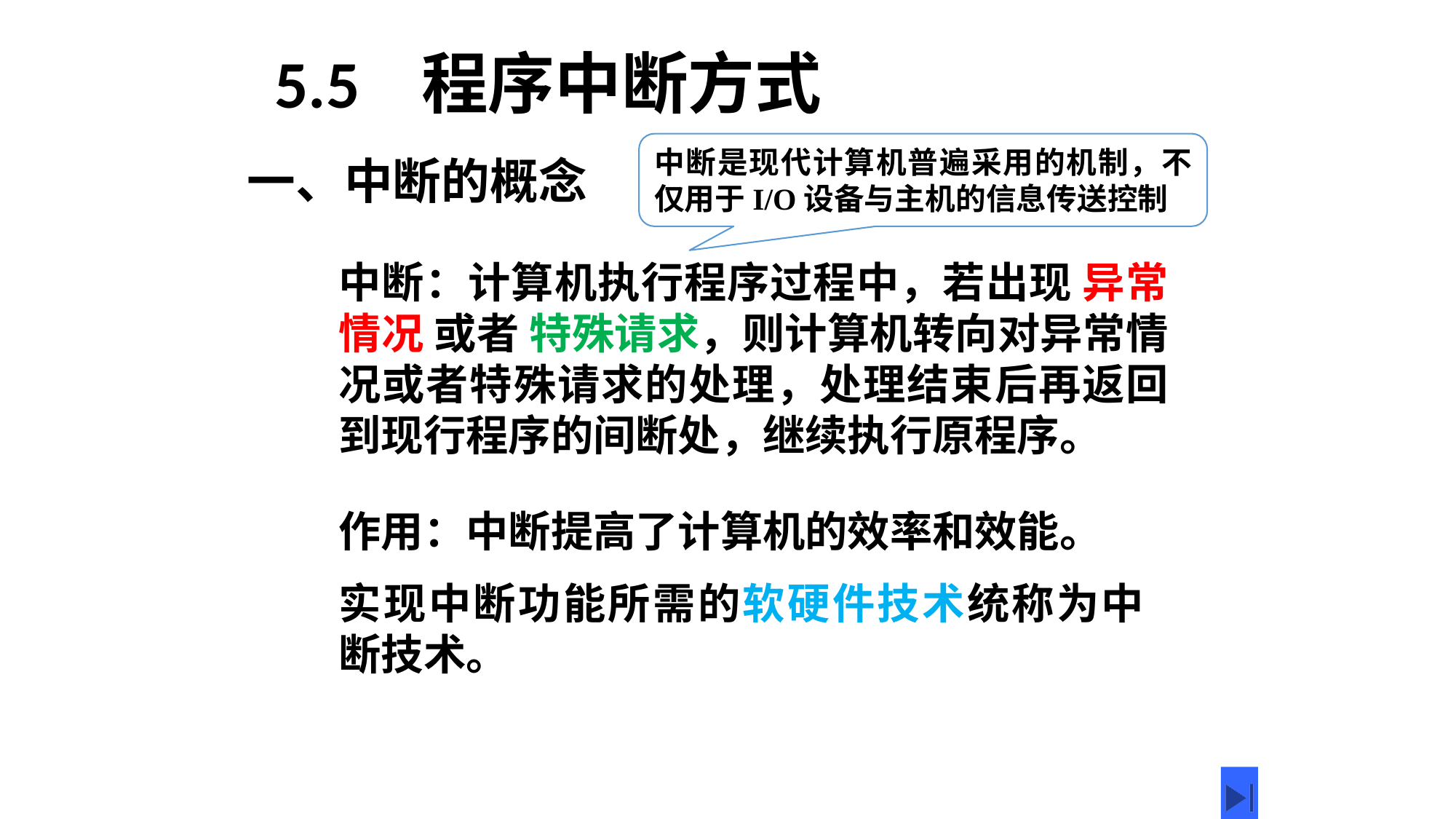

# 5.5   程序中断方式
中断是现代计算机普遍采用的机制，不仅用于I/O设备与主机的信息传送控制
一、中断的概念
中断：计算机执行程序过程中，若出现 异常情况 或者 特殊请求，则计算机转向对异常情况或者特殊请求的处理，处理结束后再返回到现行程序的间断处，继续执行原程序。
作用：中断提高了计算机的效率和效能。
实现中断功能所需的软硬件技术统称为中断技术。